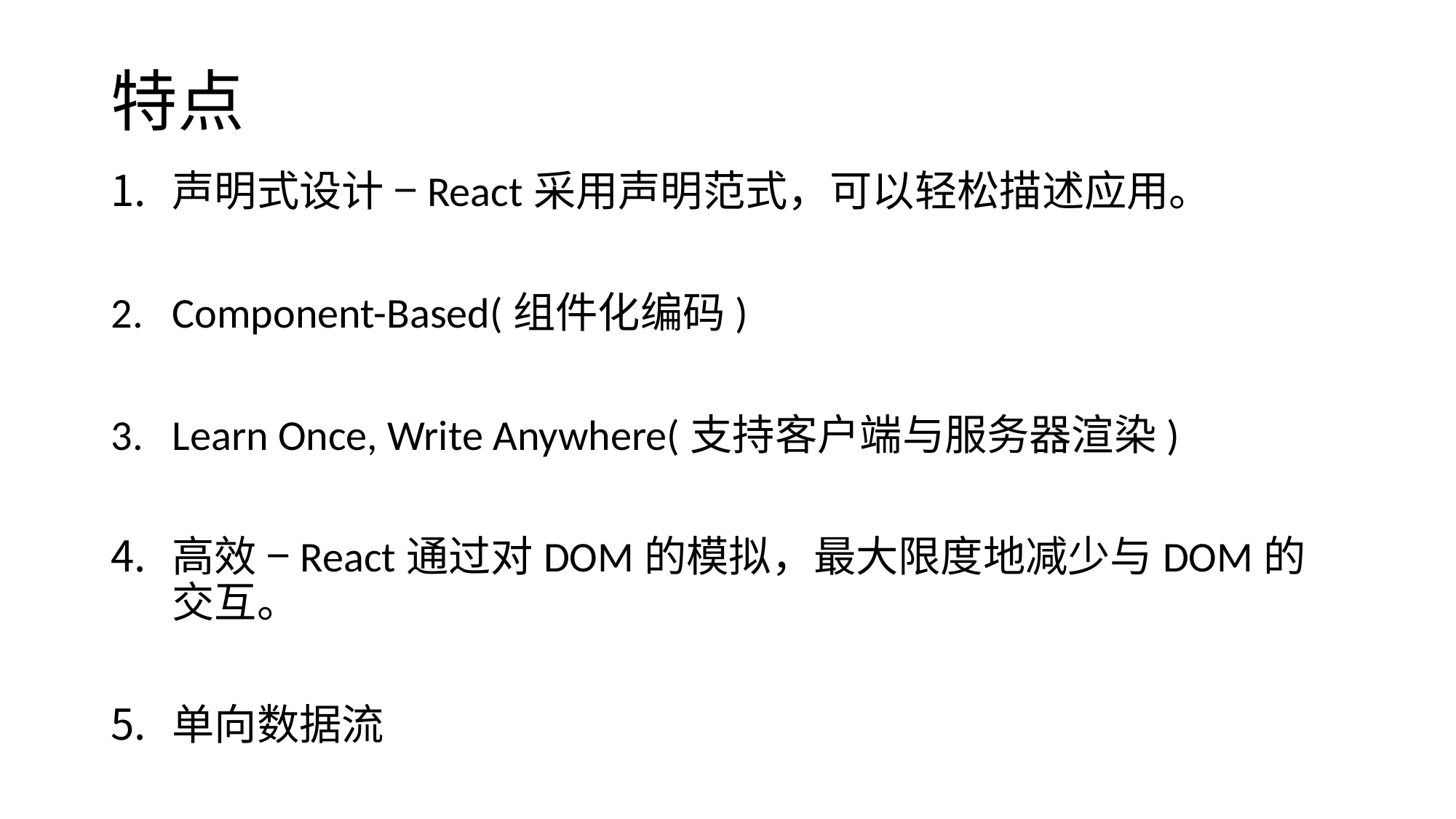

# 特点
声明式设计 −React采用声明范式，可以轻松描述应用。

Component-Based(组件化编码)

Learn Once, Write Anywhere(支持客户端与服务器渲染)

高效 −React通过对DOM的模拟，最大限度地减少与DOM的交互。

单向数据流